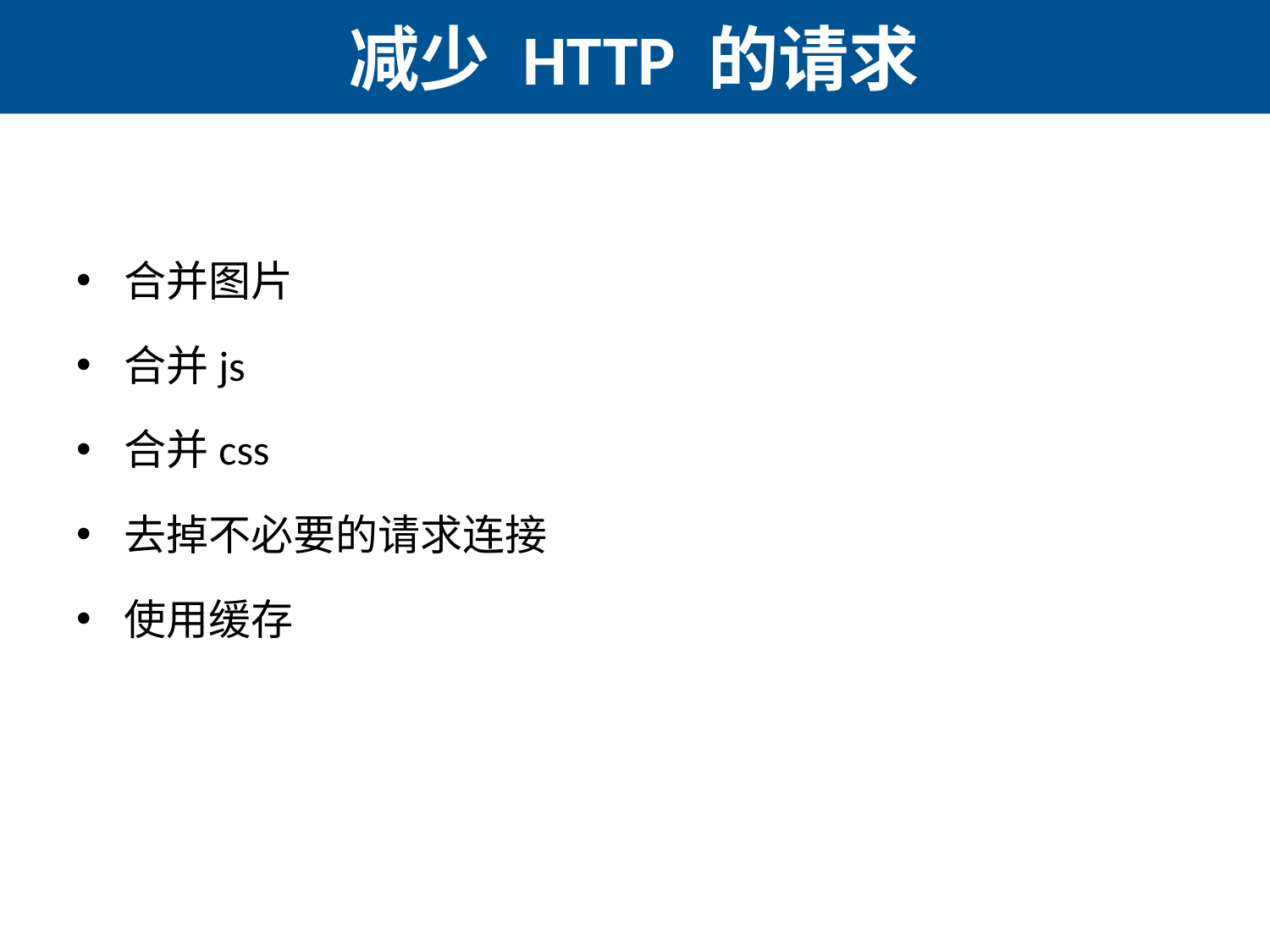

# 减少 HTTP 的请求
合并图片
合并js
合并css
去掉不必要的请求连接
使用缓存